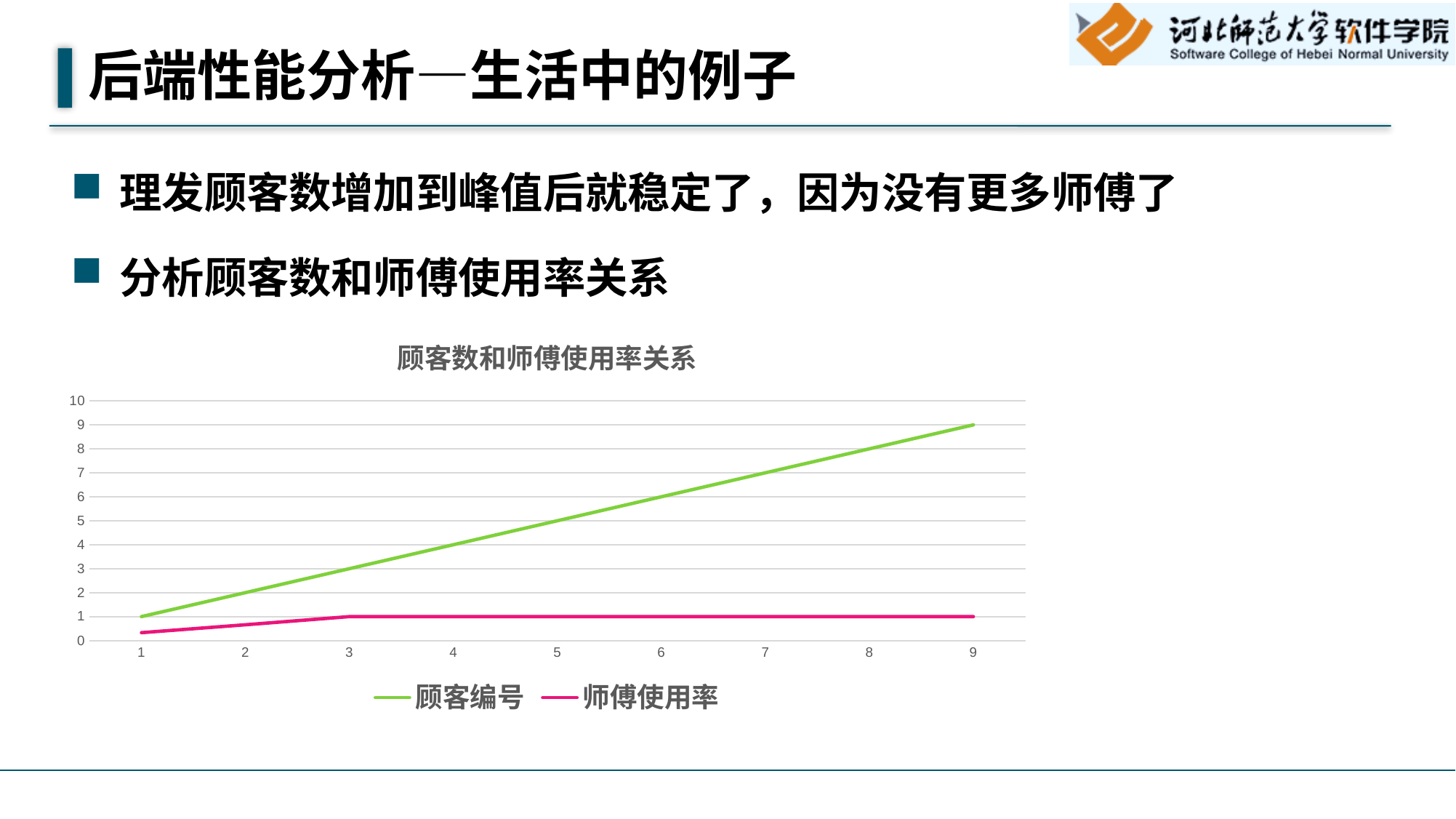

# 后端性能分析—生活中的例子
理发顾客数增加到峰值后就稳定了，因为没有更多师傅了
分析顾客数和师傅使用率关系

### Chart: 顾客数和师傅使用率关系

| Category | 顾客编号 | 师傅使用率 |
|---|---|---|